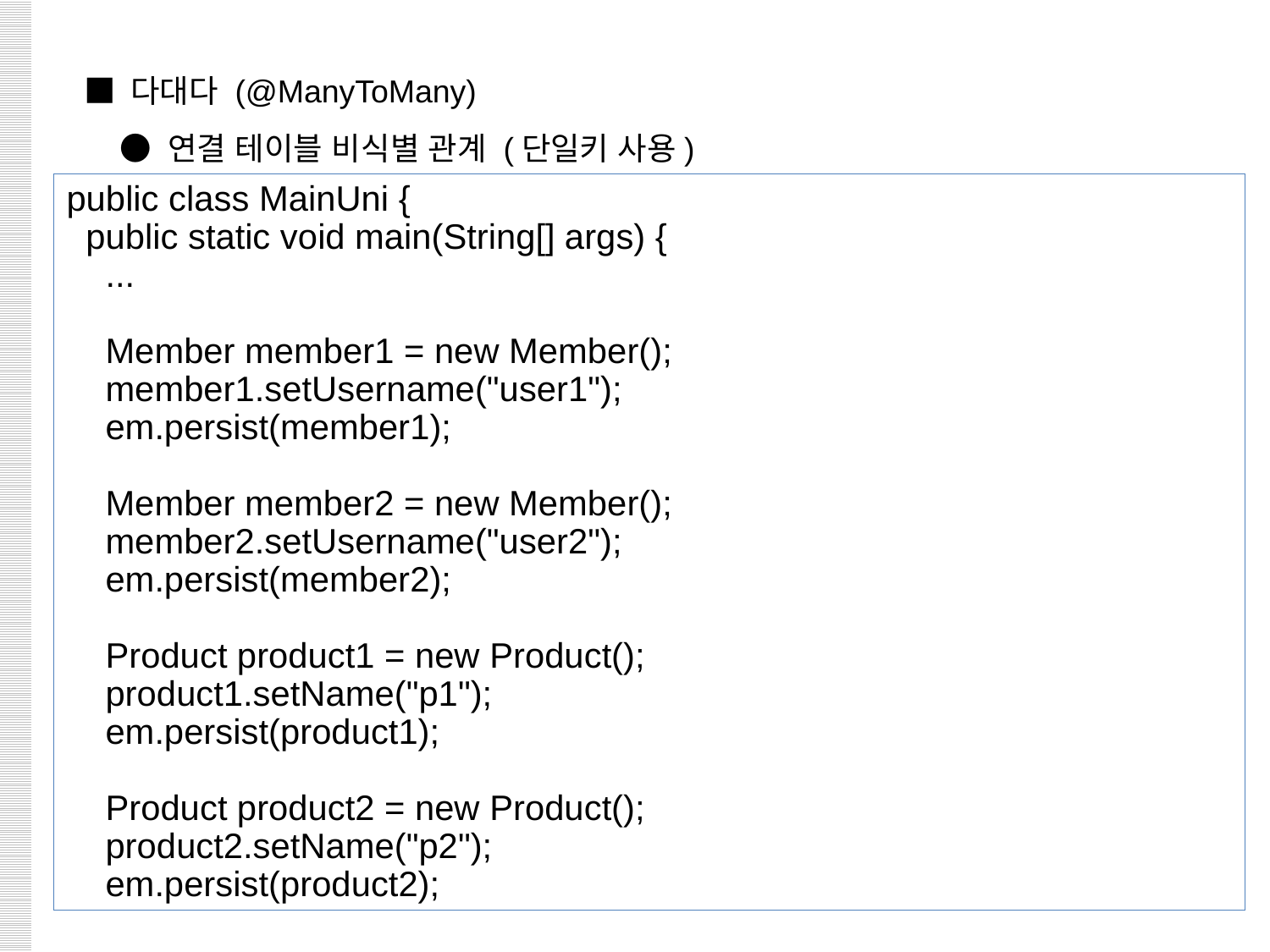

■ 다대다 (@ManyToMany)
    ● 연결 테이블 비식별 관계 (단일키 사용)
public class MainUni {
  public static void main(String[] args) {
    ...

    Member member1 = new Member();
    member1.setUsername("user1");
    em.persist(member1);

    Member member2 = new Member();
    member2.setUsername("user2");
    em.persist(member2);

    Product product1 = new Product();
    product1.setName("p1");
    em.persist(product1);

    Product product2 = new Product();
    product2.setName("p2");
    em.persist(product2);